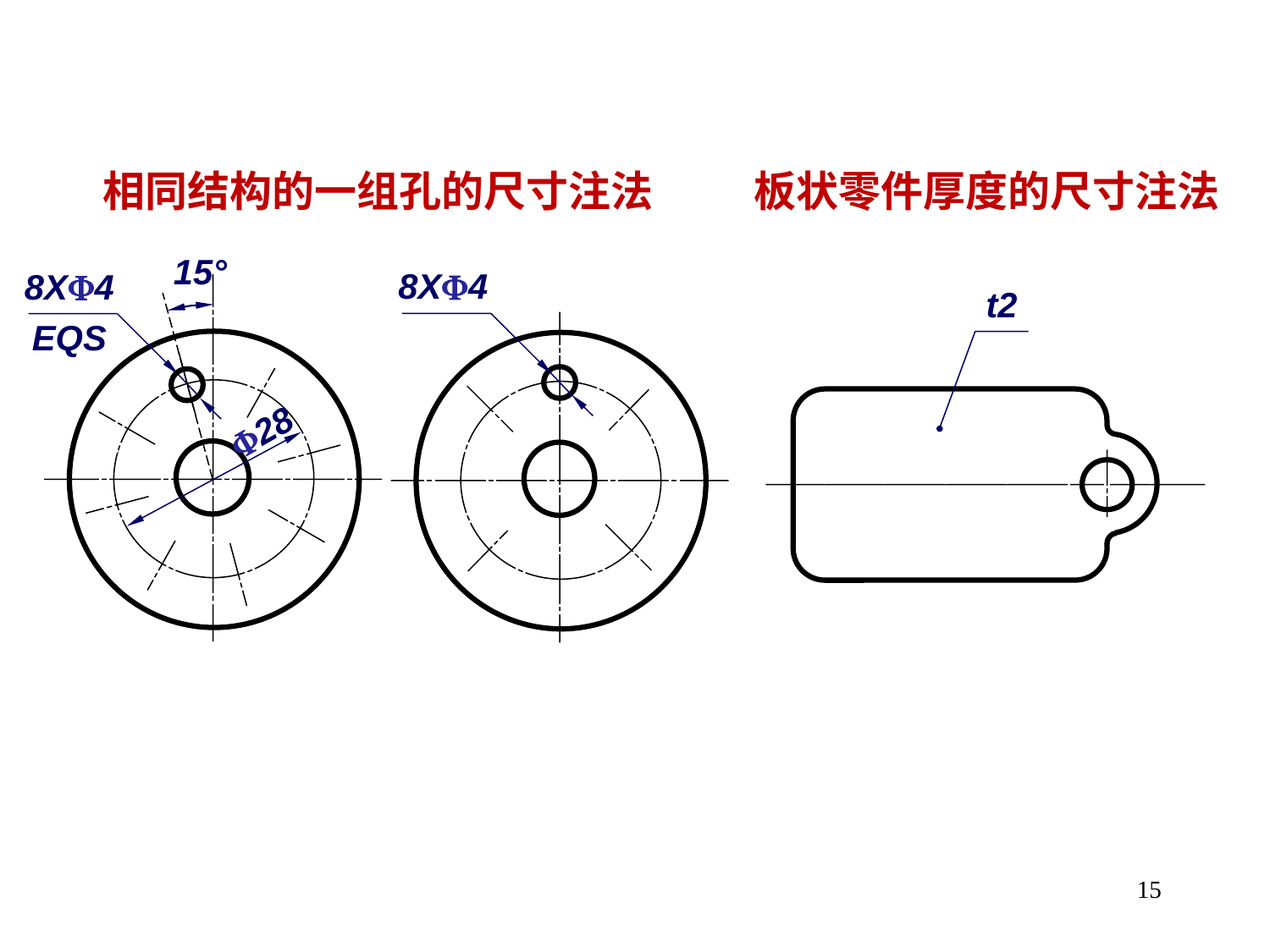

相同结构的一组孔的尺寸注法
板状零件厚度的尺寸注法
15°
8XΦ4

EQS

Φ28

8XΦ4

t2

15